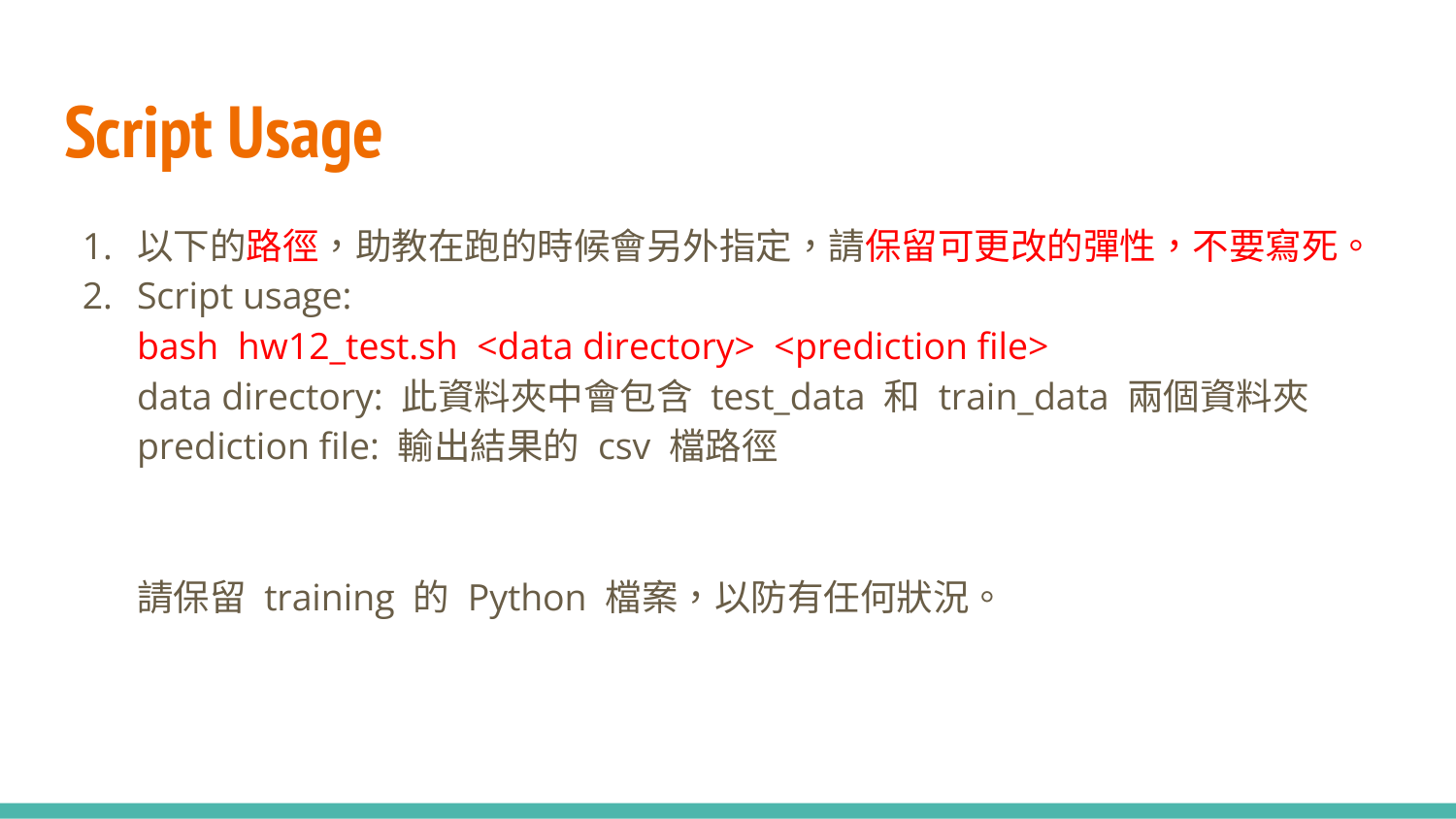

# Script Usage
以下的路徑，助教在跑的時候會另外指定，請保留可更改的彈性，不要寫死。
Script usage:
bash  hw12_test.sh  <data directory>  <prediction file>
data directory: 此資料夾中會包含 test_data 和 train_data 兩個資料夾
prediction file: 輸出結果的 csv 檔路徑

請保留 training 的 Python 檔案，以防有任何狀況。